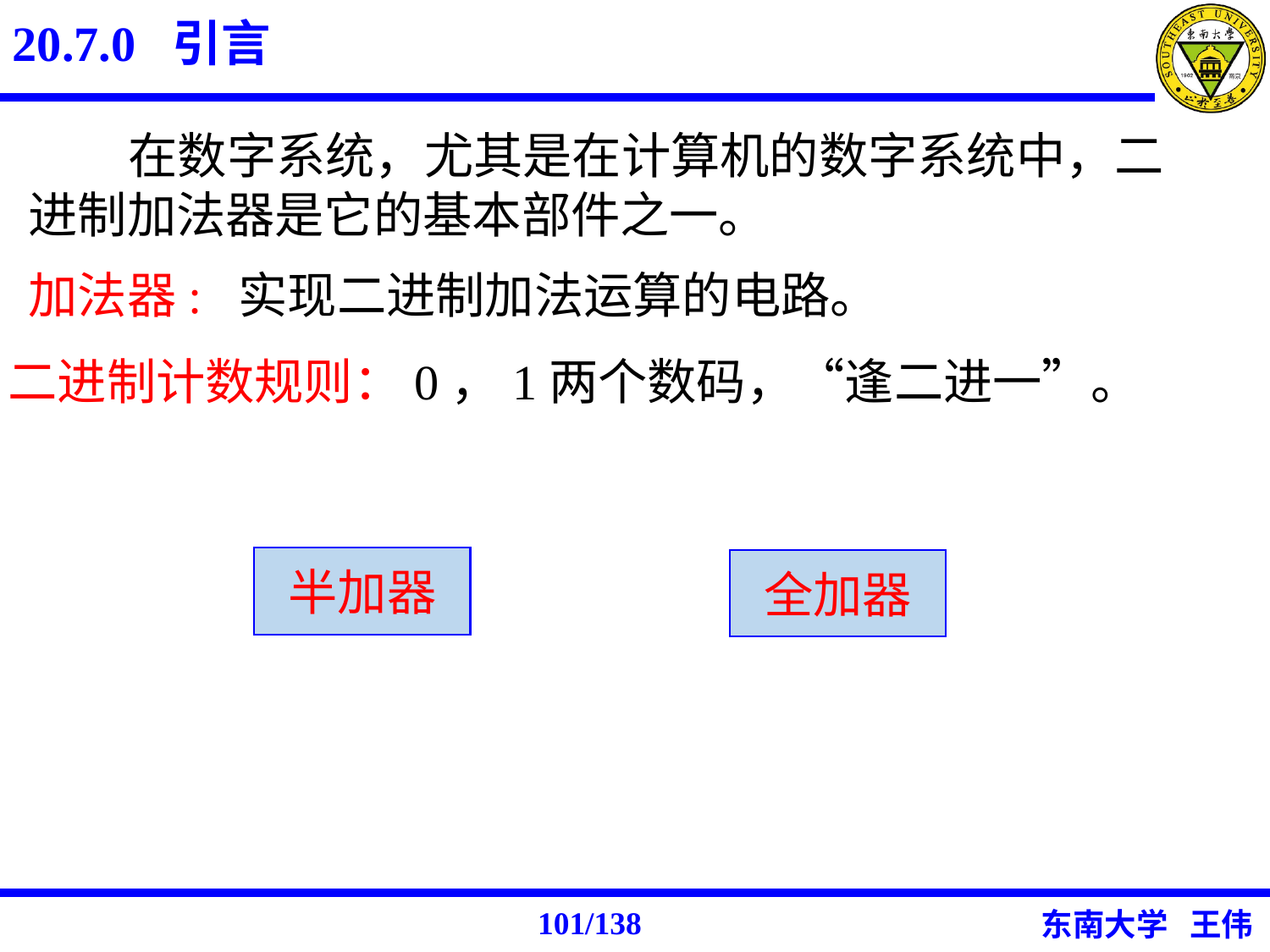

20.7.0  引言
        在数字系统，尤其是在计算机的数字系统中，二进制加法器是它的基本部件之一。
加法器:  实现二进制加法运算的电路。
二进制计数规则：0，1两个数码，“逢二进一”。
半加器
全加器